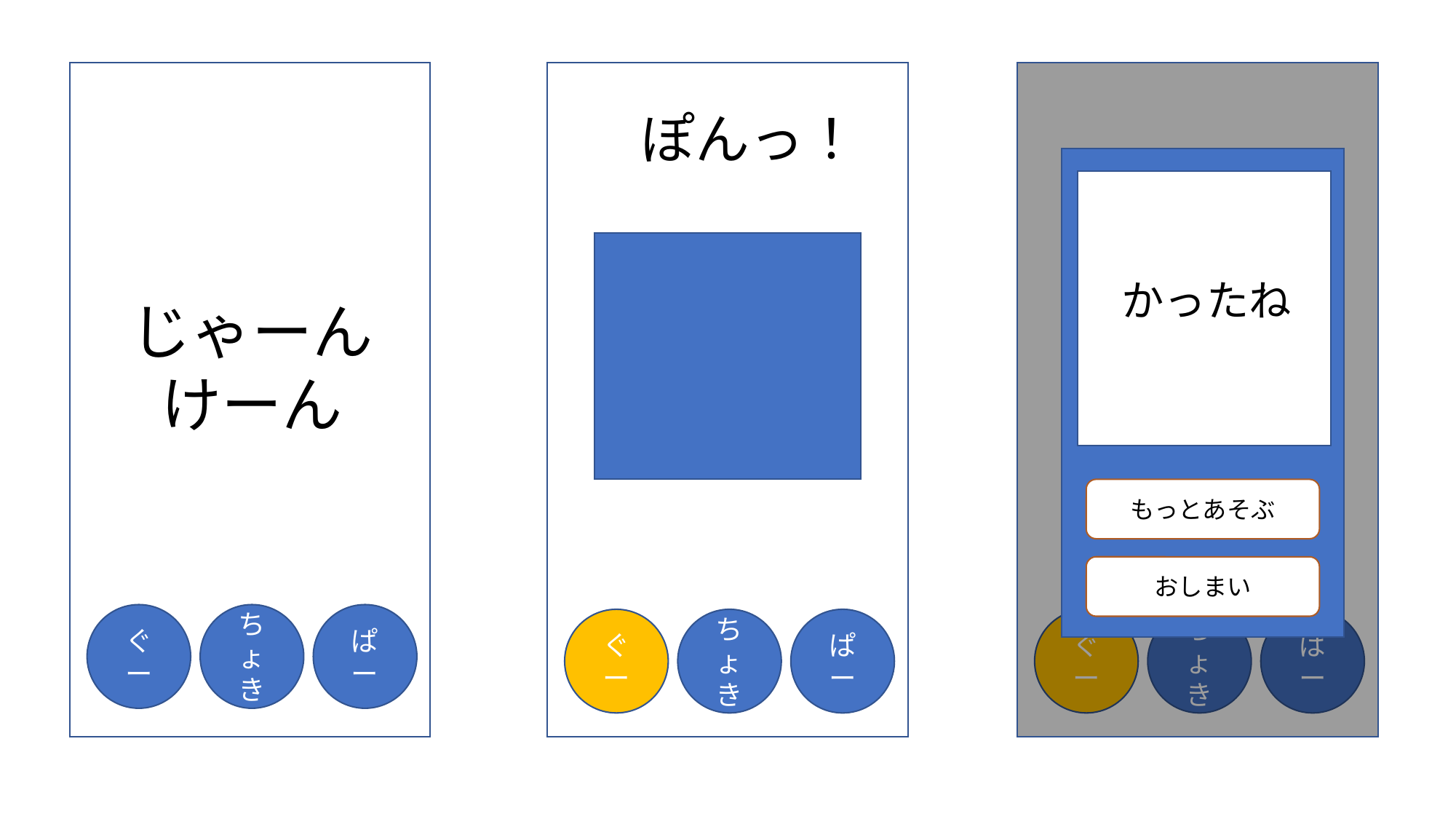

ぽんっ！

ぐー
ちょき
ぱー
ぽんっ！

かったね
もっとあそぶ
おしまい

じゃーん
けーん
ぐー
ちょき
ぱー
ぐー
ちょき
ぱー